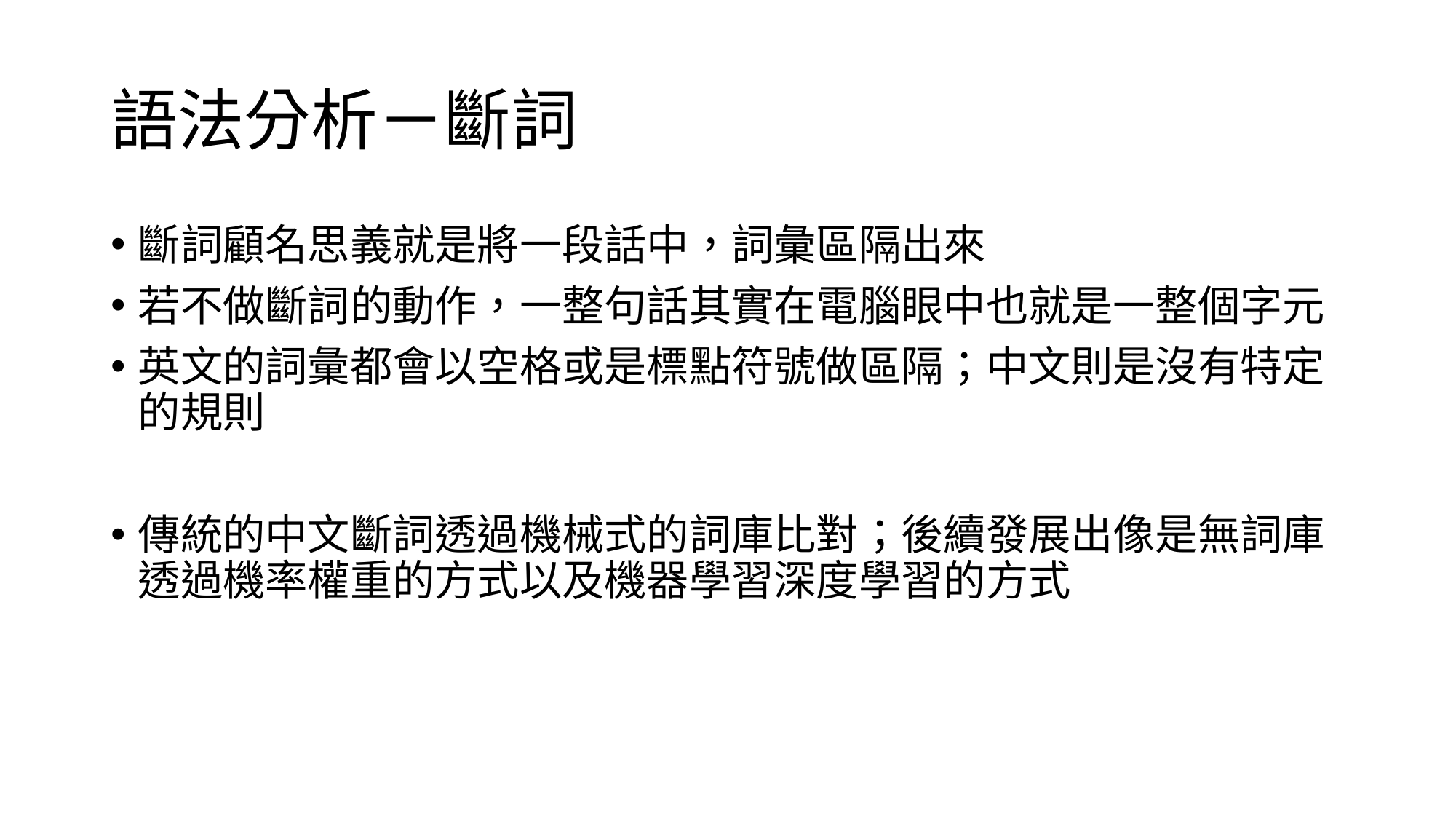

# 語法分析－斷詞
斷詞顧名思義就是將一段話中，詞彙區隔出來
若不做斷詞的動作，一整句話其實在電腦眼中也就是一整個字元
英文的詞彙都會以空格或是標點符號做區隔；中文則是沒有特定的規則

傳統的中文斷詞透過機械式的詞庫比對；後續發展出像是無詞庫透過機率權重的方式以及機器學習深度學習的方式